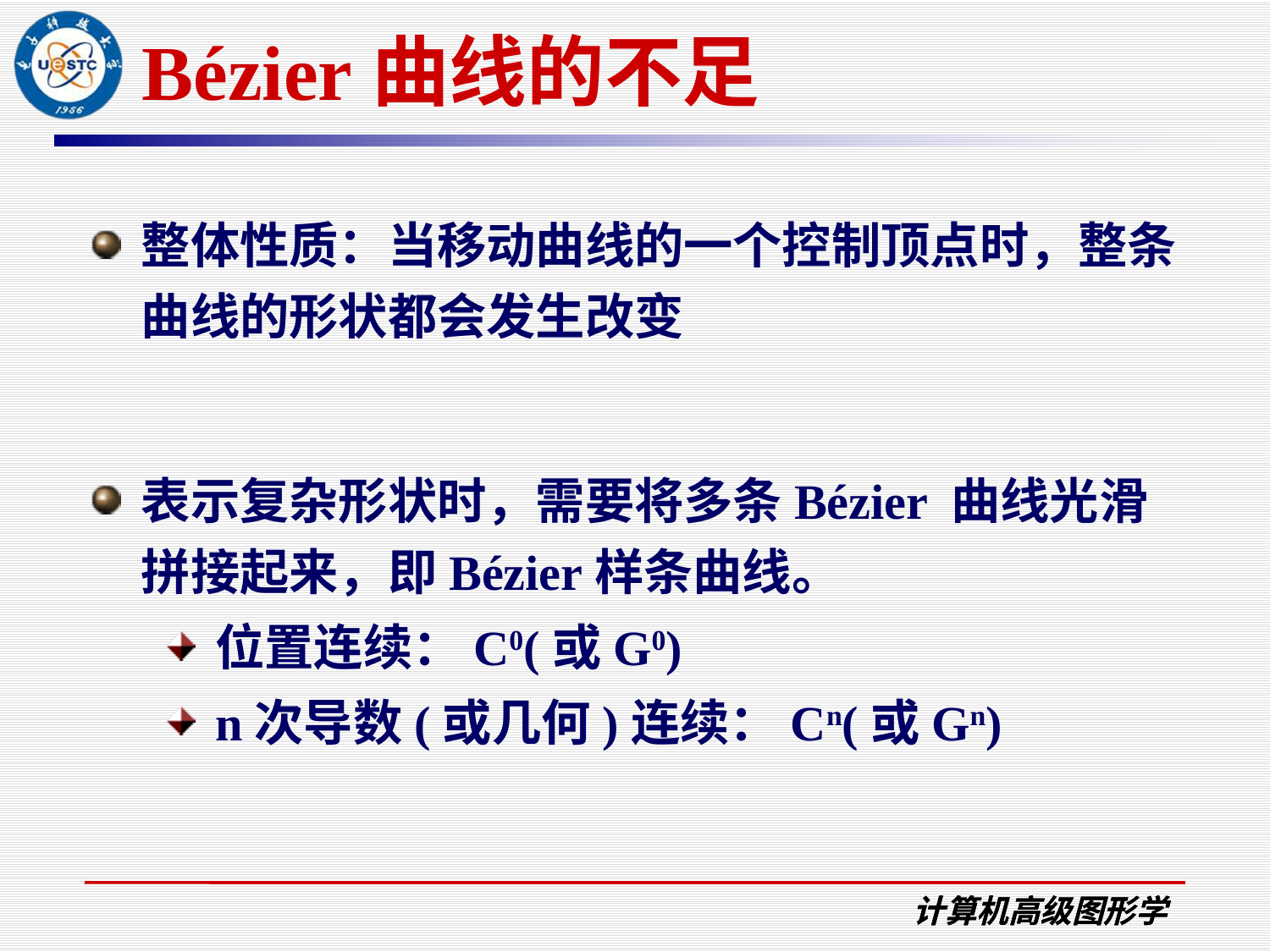

# Bézier曲线的不足
整体性质：当移动曲线的一个控制顶点时，整条曲线的形状都会发生改变

表示复杂形状时，需要将多条Bézier 曲线光滑拼接起来，即Bézier样条曲线。
位置连续：C0(或G0)
n次导数(或几何)连续：Cn(或Gn)